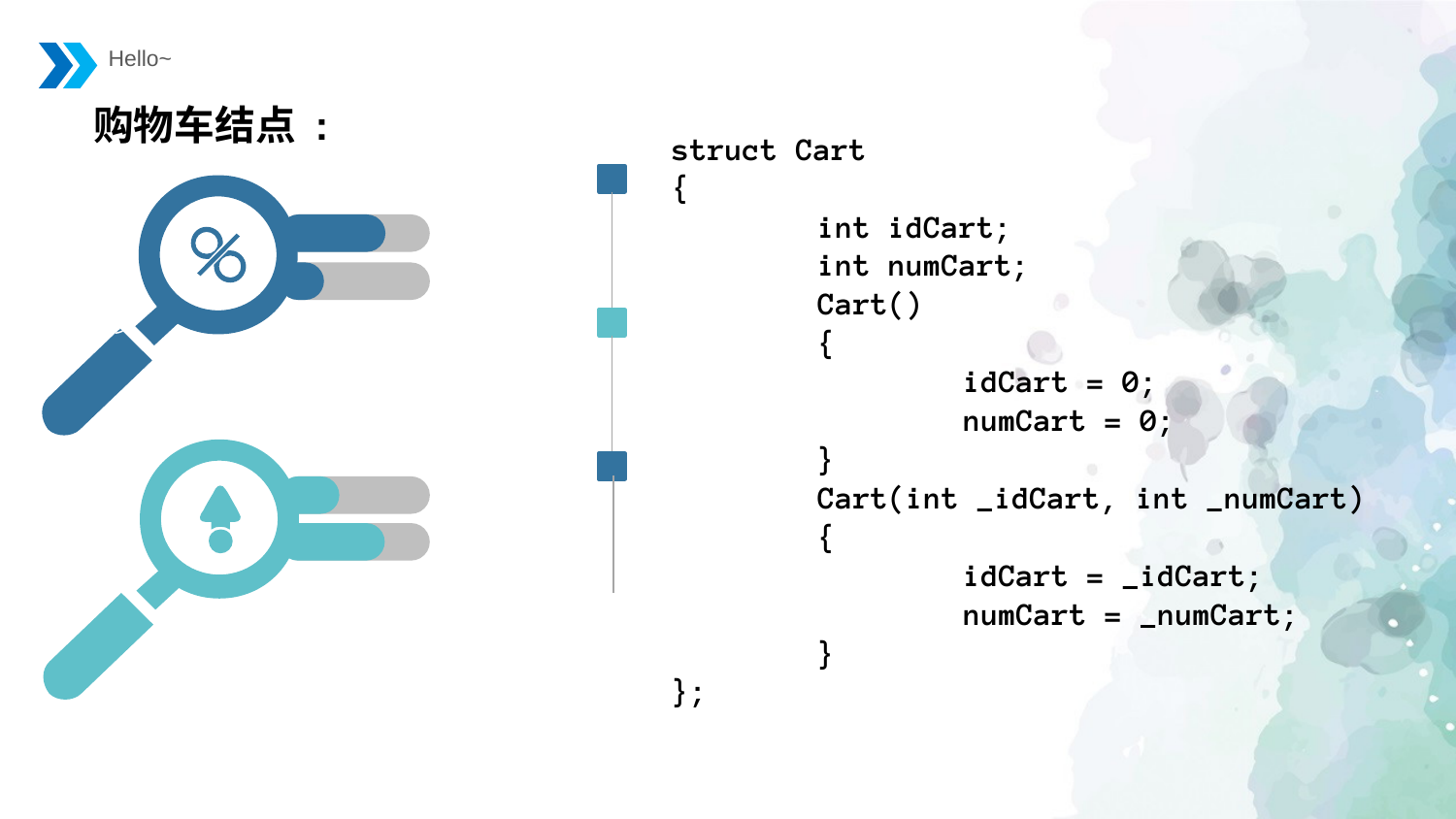

购物车结点 :
struct Cart
{
	int idCart;
	int numCart;
	Cart()
	{
		idCart = 0;
		numCart = 0;
	}
	Cart(int _idCart, int _numCart)
	{
		idCart = _idCart;
		numCart = _numCart;
	}
};

财务与融资